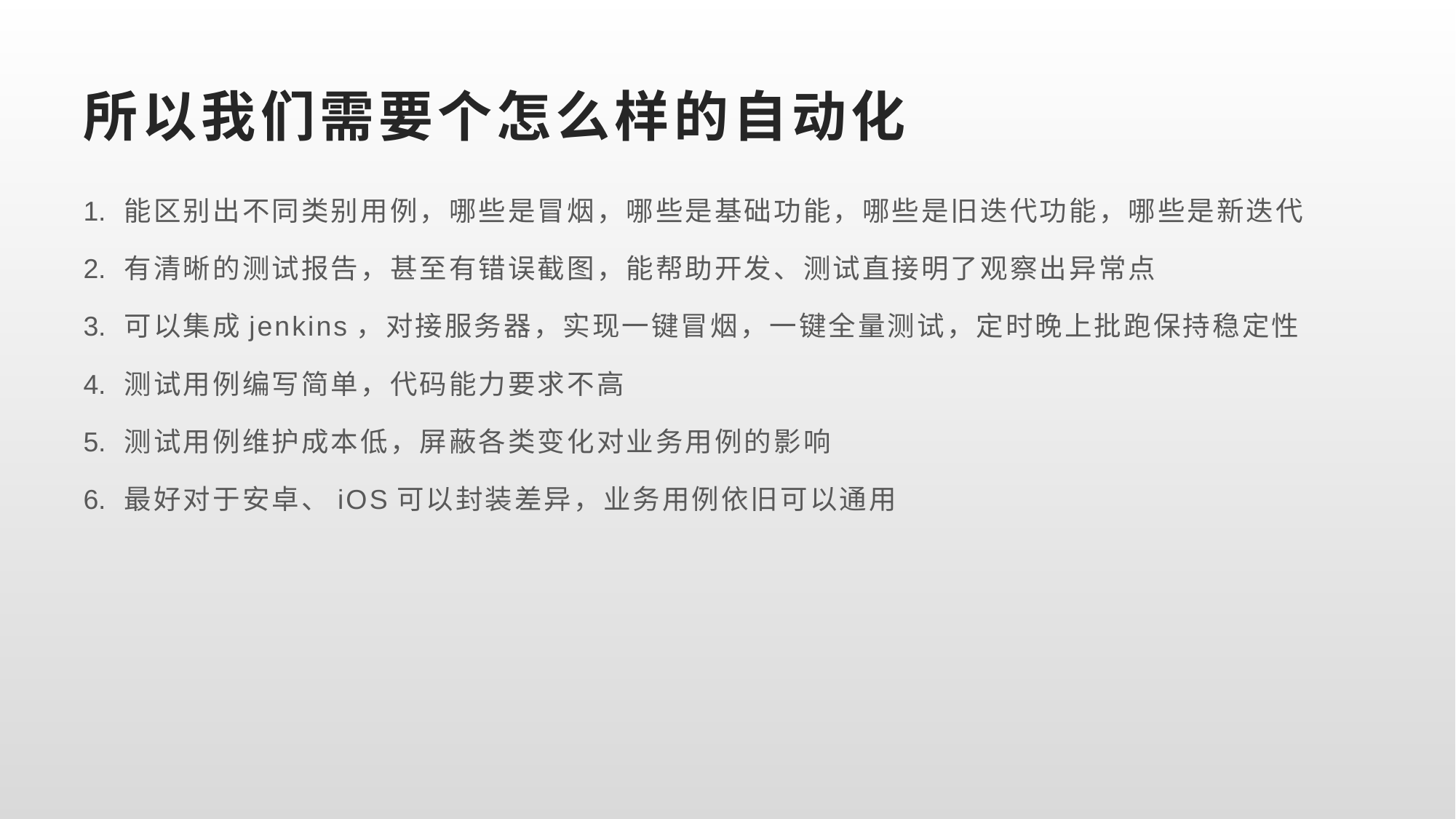

# 所以我们需要个怎么样的自动化
能区别出不同类别用例，哪些是冒烟，哪些是基础功能，哪些是旧迭代功能，哪些是新迭代
有清晰的测试报告，甚至有错误截图，能帮助开发、测试直接明了观察出异常点
可以集成jenkins，对接服务器，实现一键冒烟，一键全量测试，定时晚上批跑保持稳定性
测试用例编写简单，代码能力要求不高
测试用例维护成本低，屏蔽各类变化对业务用例的影响
最好对于安卓、iOS可以封装差异，业务用例依旧可以通用